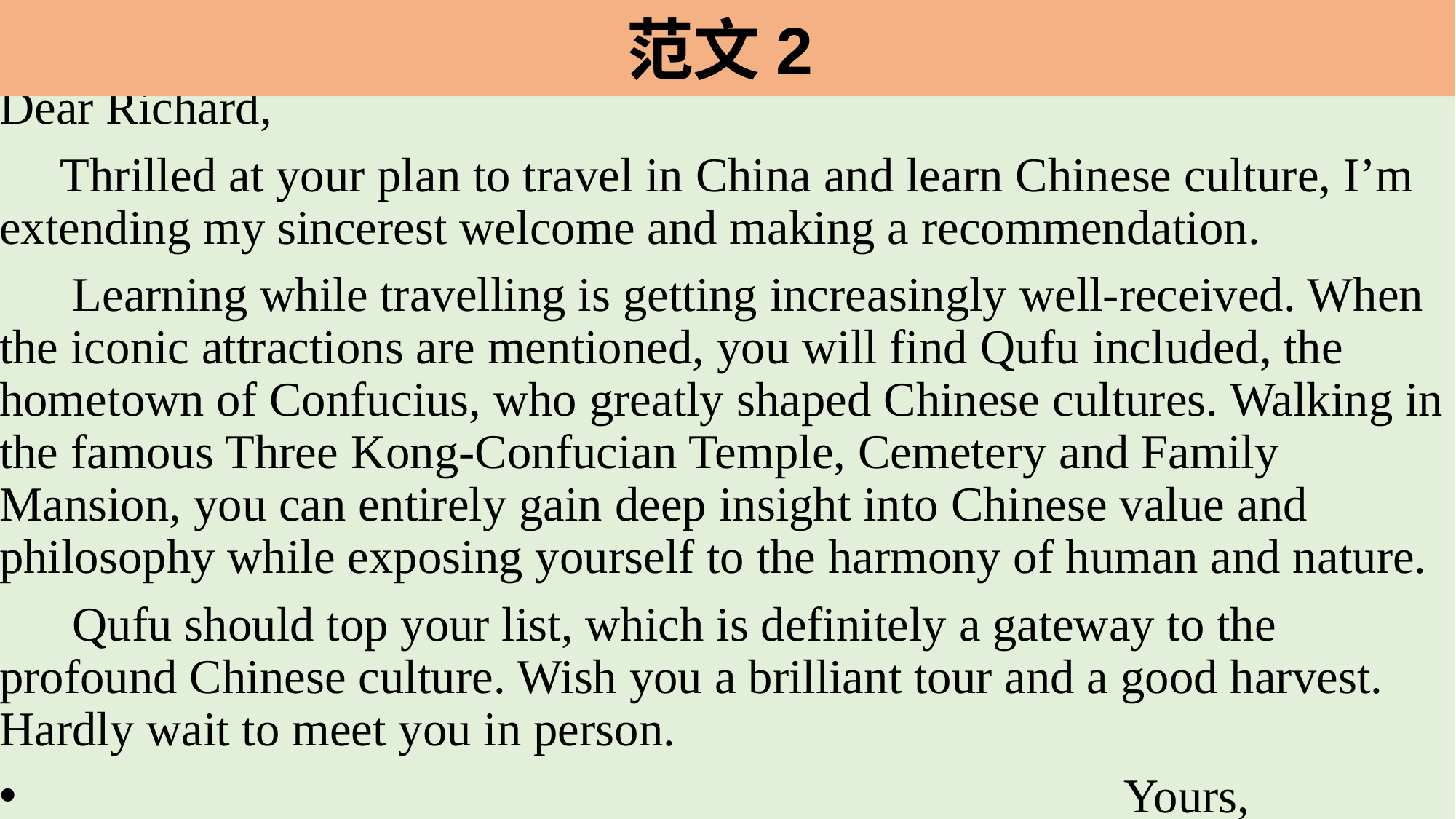

范文2
Dear Richard,
     Thrilled at your plan to travel in China and learn Chinese culture, I’m extending my sincerest welcome and making a recommendation.
      Learning while travelling is getting increasingly well-received. When the iconic attractions are mentioned, you will find Qufu included, the hometown of Confucius, who greatly shaped Chinese cultures. Walking in the famous Three Kong-Confucian Temple, Cemetery and Family Mansion, you can entirely gain deep insight into Chinese value and philosophy while exposing yourself to the harmony of human and nature.
      Qufu should top your list, which is definitely a gateway to the profound Chinese culture. Wish you a brilliant tour and a good harvest. Hardly wait to meet you in person.
                                                                                          Yours,
                                                                                            Lihua